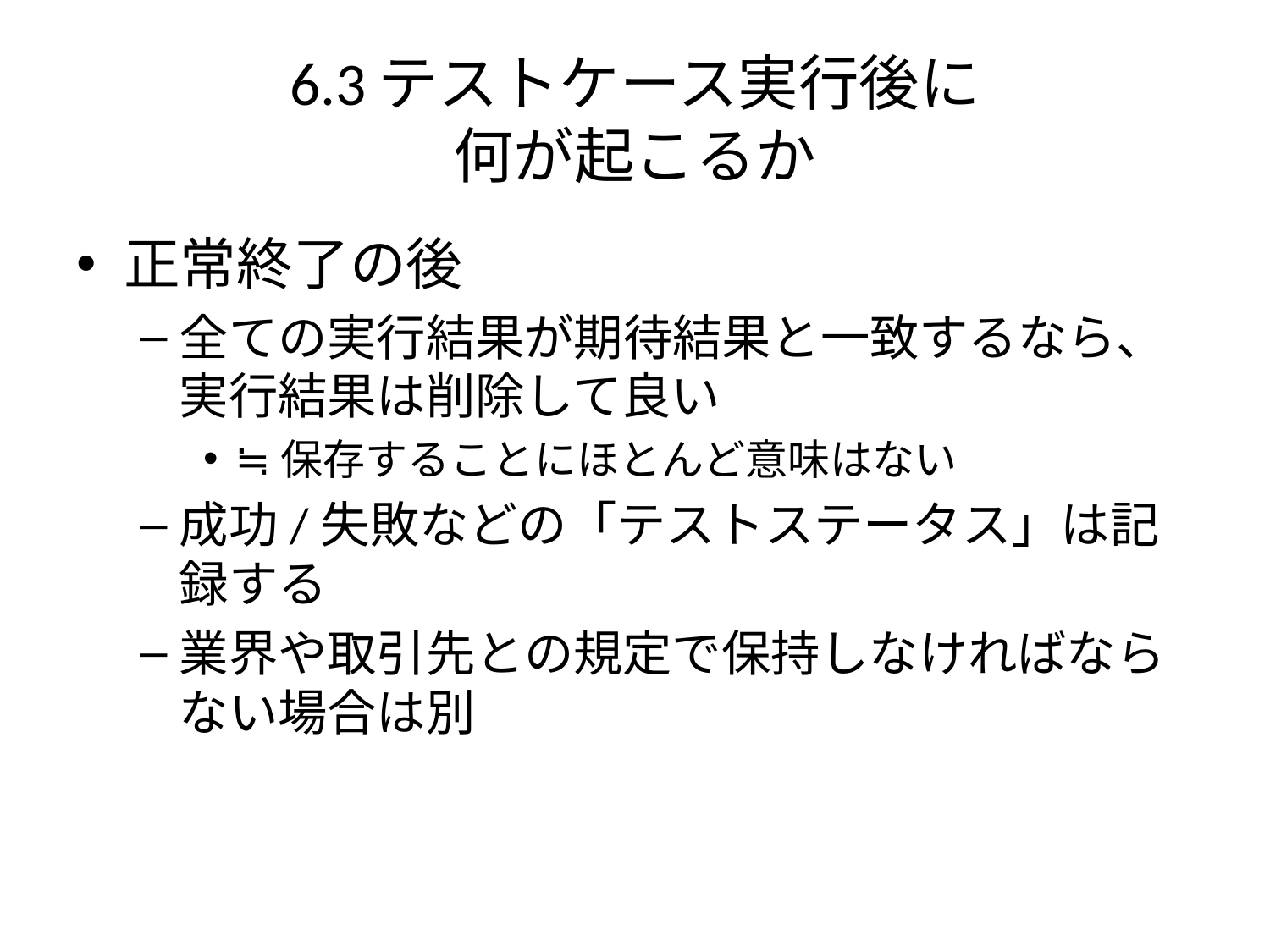

# 6.3テストケース実行後に 何が起こるか
正常終了の後
全ての実行結果が期待結果と一致するなら、実行結果は削除して良い
≒保存することにほとんど意味はない
成功/失敗などの「テストステータス」は記録する
業界や取引先との規定で保持しなければならない場合は別